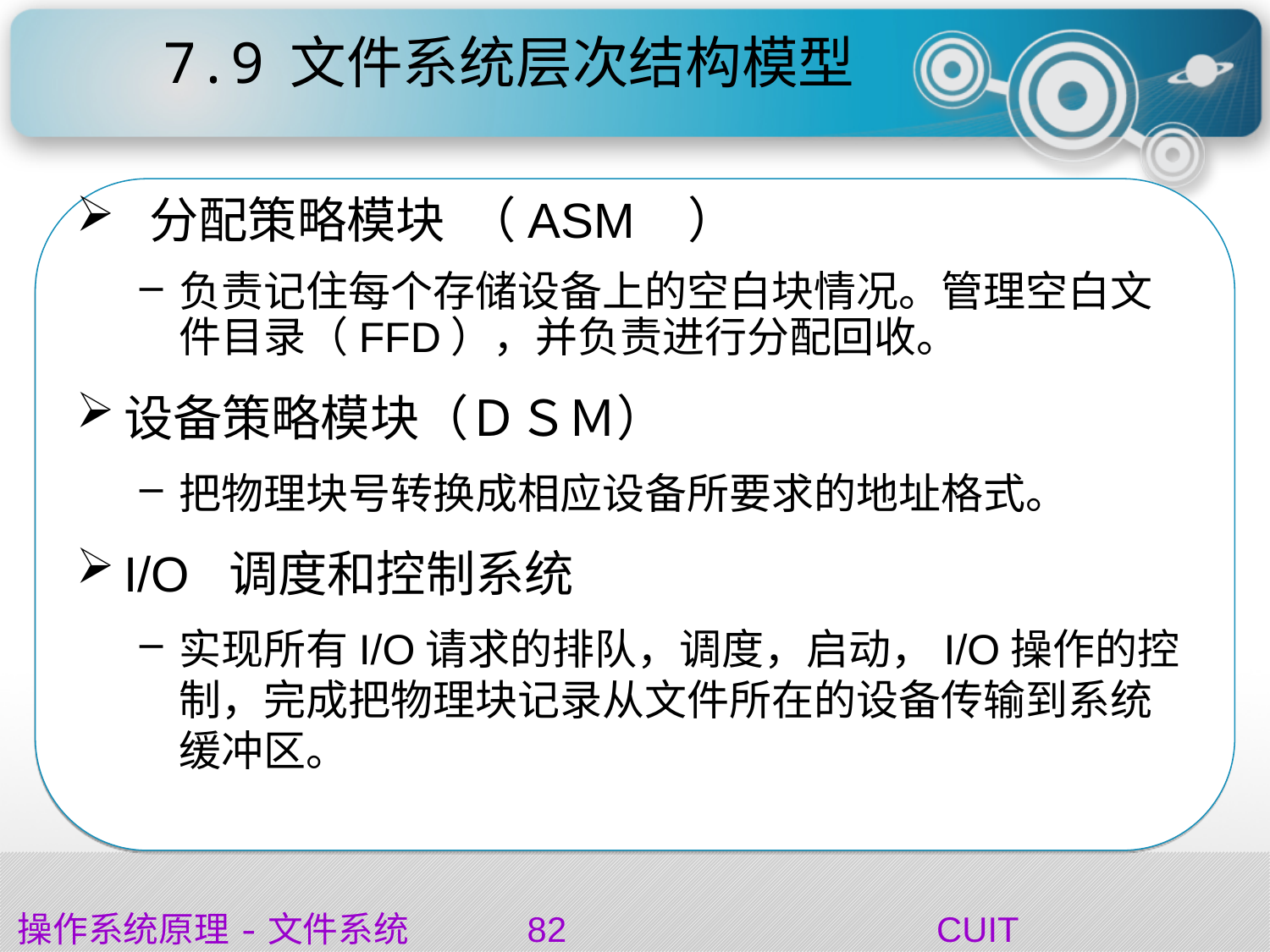

# 7.9	文件系统层次结构模型
 分配策略模块  （ASM   ）
负责记住每个存储设备上的空白块情况。管理空白文件目录（FFD），并负责进行分配回收。
设备策略模块（ＤＳＭ）
把物理块号转换成相应设备所要求的地址格式。
I/O  调度和控制系统
实现所有I/O请求的排队，调度，启动，I/O操作的控制，完成把物理块记录从文件所在的设备传输到系统缓冲区。